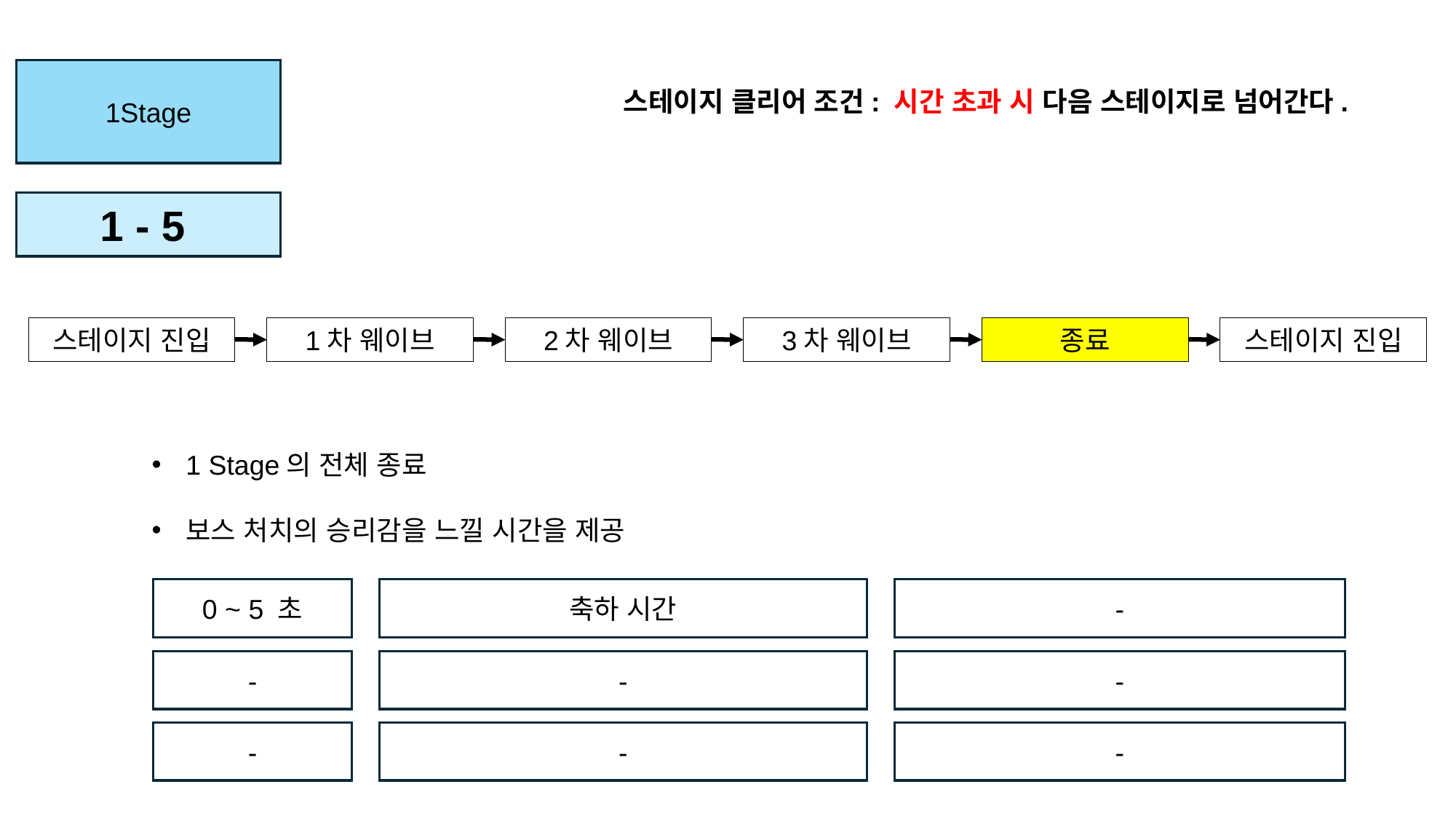

1Stage
스테이지 클리어 조건: 시간 초과 시 다음 스테이지로 넘어간다.
1 - 5
스테이지 진입
1차 웨이브
2차 웨이브
3차 웨이브
종료
스테이지 진입
1 Stage의 전체 종료
보스 처치의 승리감을 느낄 시간을 제공
0 ~ 5 초
축하 시간
-
-
-
-
-
-
-